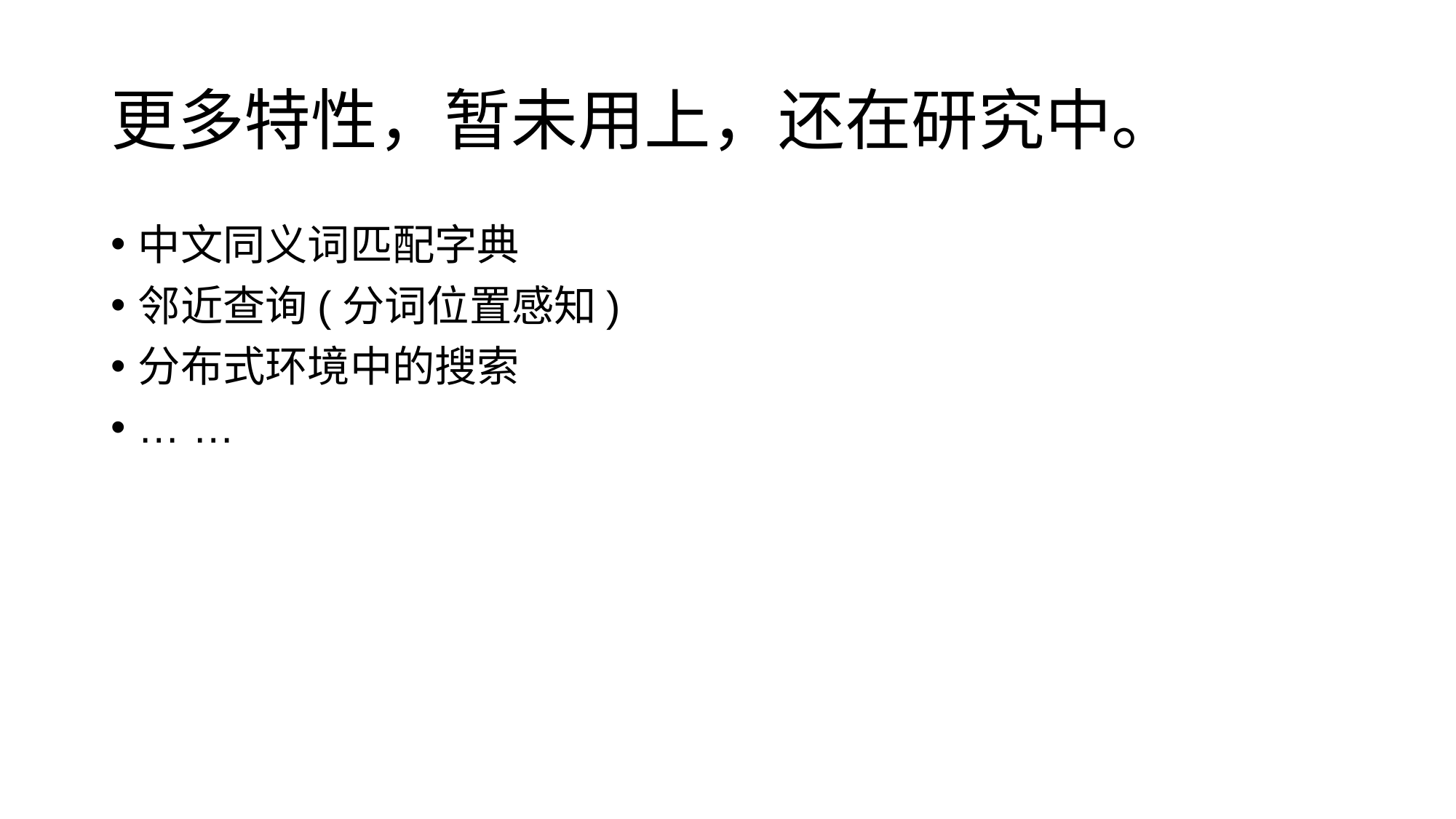

# 更多特性，暂未用上，还在研究中。
中文同义词匹配字典
邻近查询(分词位置感知)
分布式环境中的搜索
… …